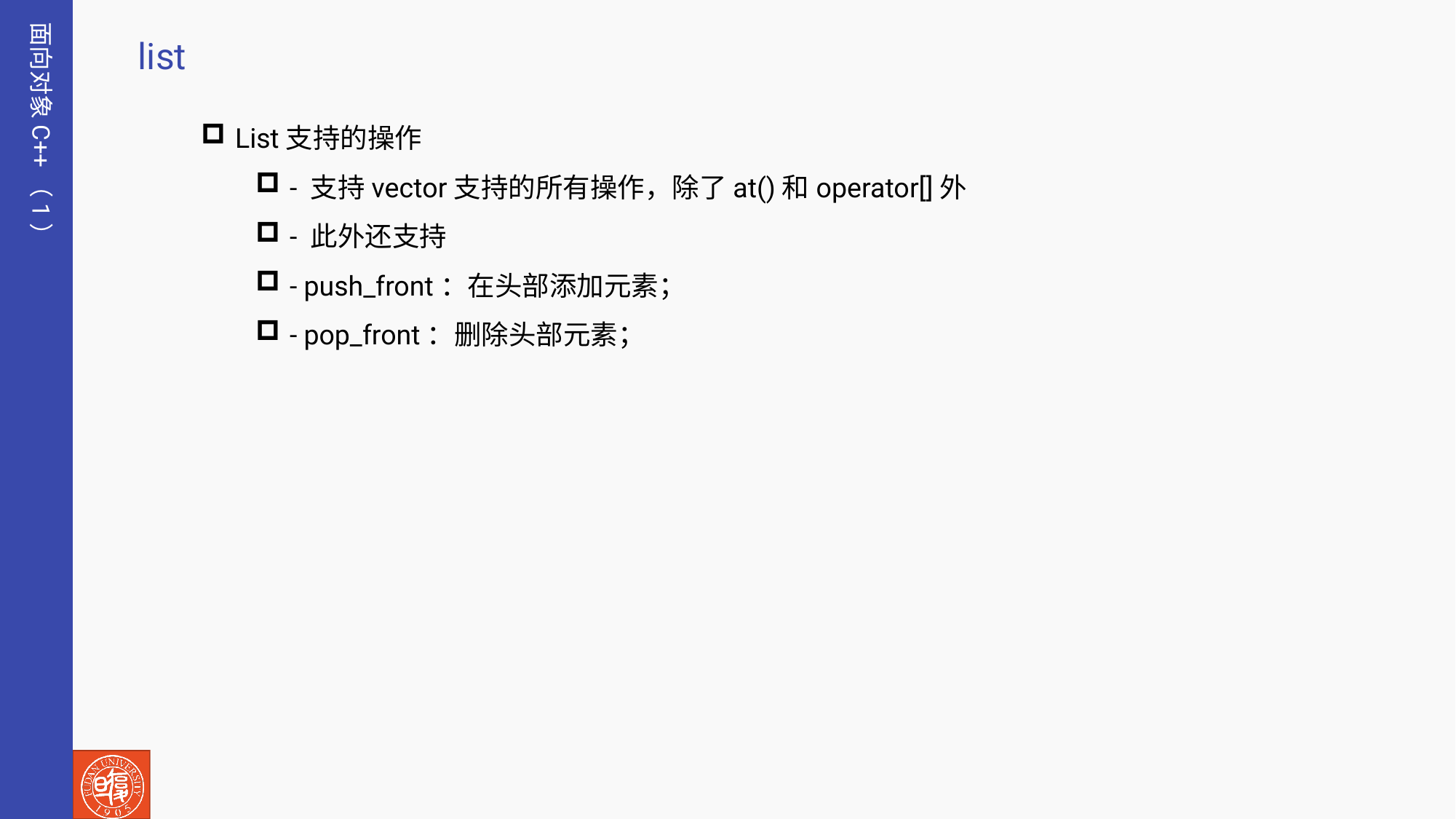

面向对象C++（1）
list
List支持的操作
- 支持vector支持的所有操作，除了at()和operator[]外
- 此外还支持
- push_front：在头部添加元素；
- pop_front：删除头部元素；